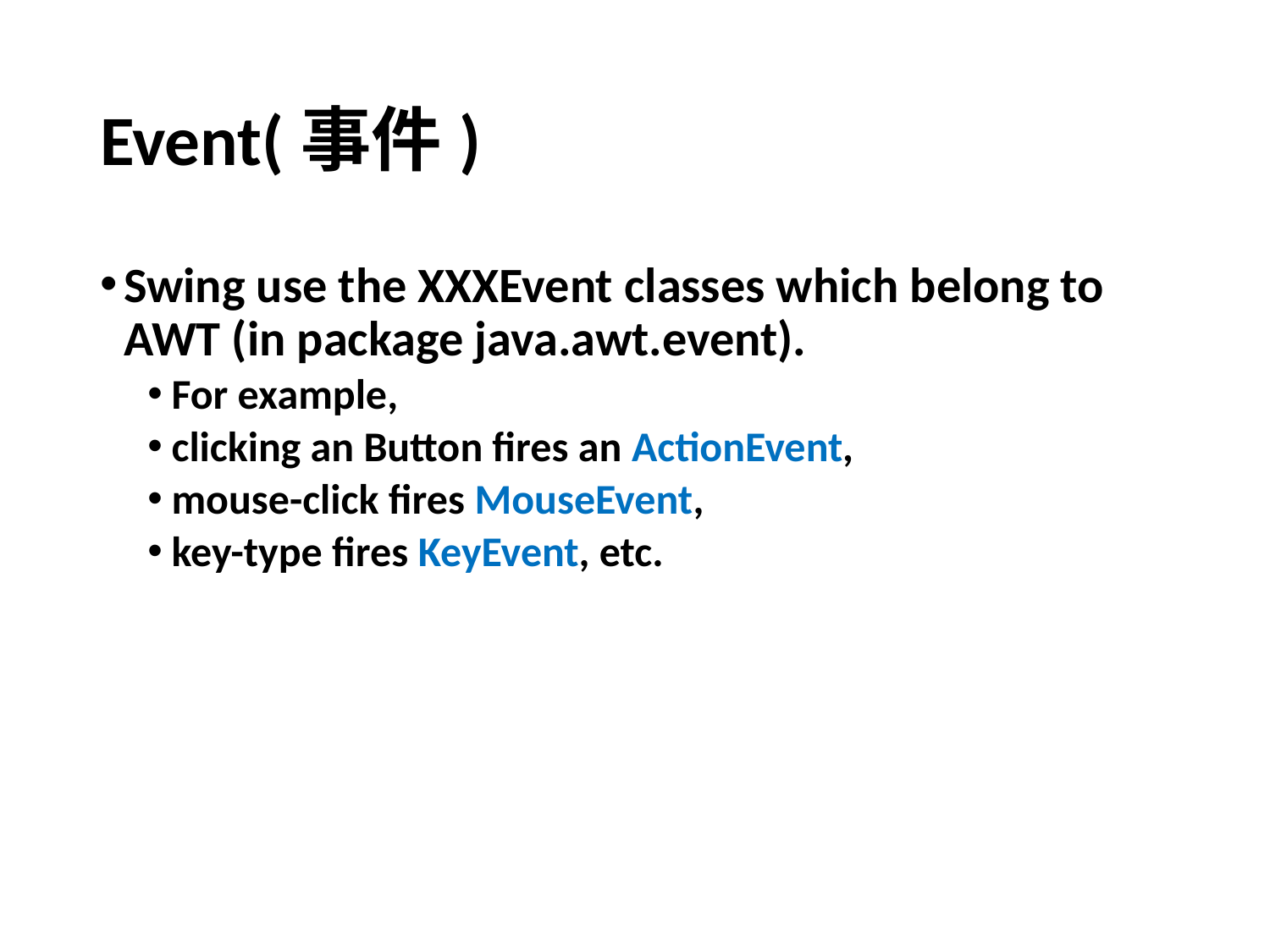

# Event(事件)
Swing use the XXXEvent classes which belong to  AWT (in package java.awt.event).
For example,
clicking an Button fires an ActionEvent,
mouse-click fires MouseEvent,
key-type fires KeyEvent, etc.